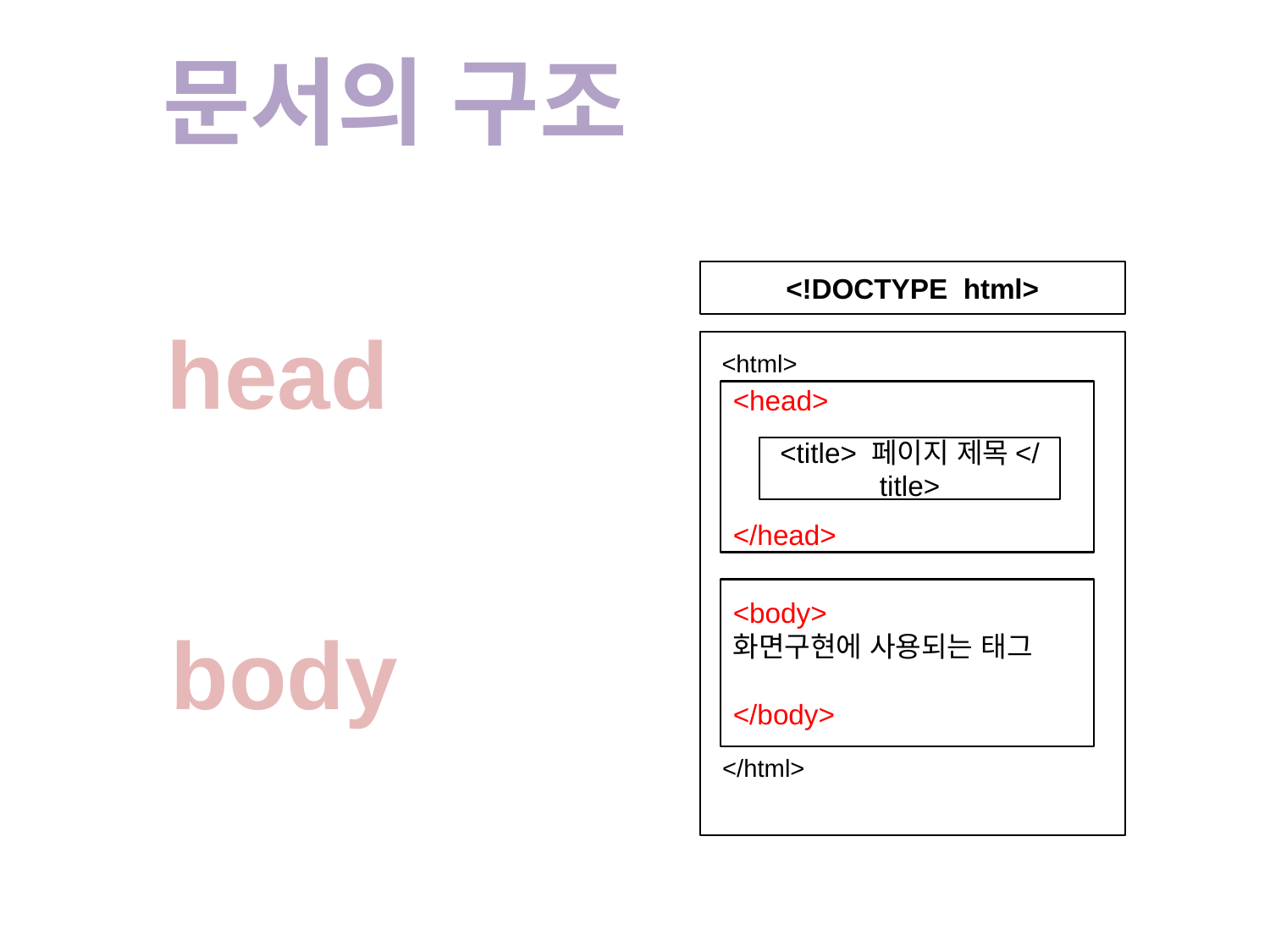

문서의 구조
<!DOCTYPE  html>
head

<html>
<head>

</head>
<title> 페이지 제목</title>
<body>
화면구현에 사용되는 태그

</body>
body
</html>